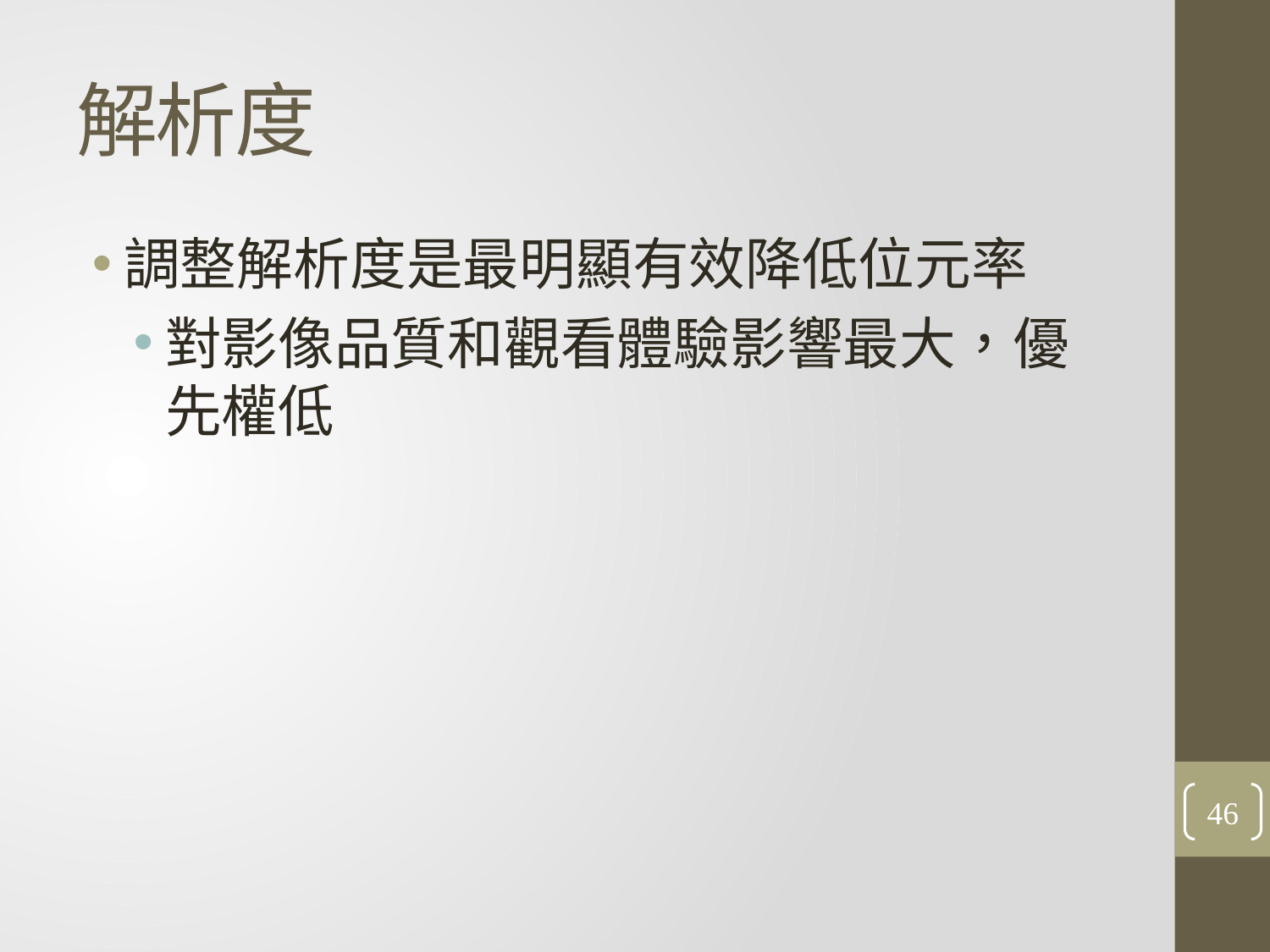

# 解析度
調整解析度是最明顯有效降低位元率
對影像品質和觀看體驗影響最大，優先權低
46